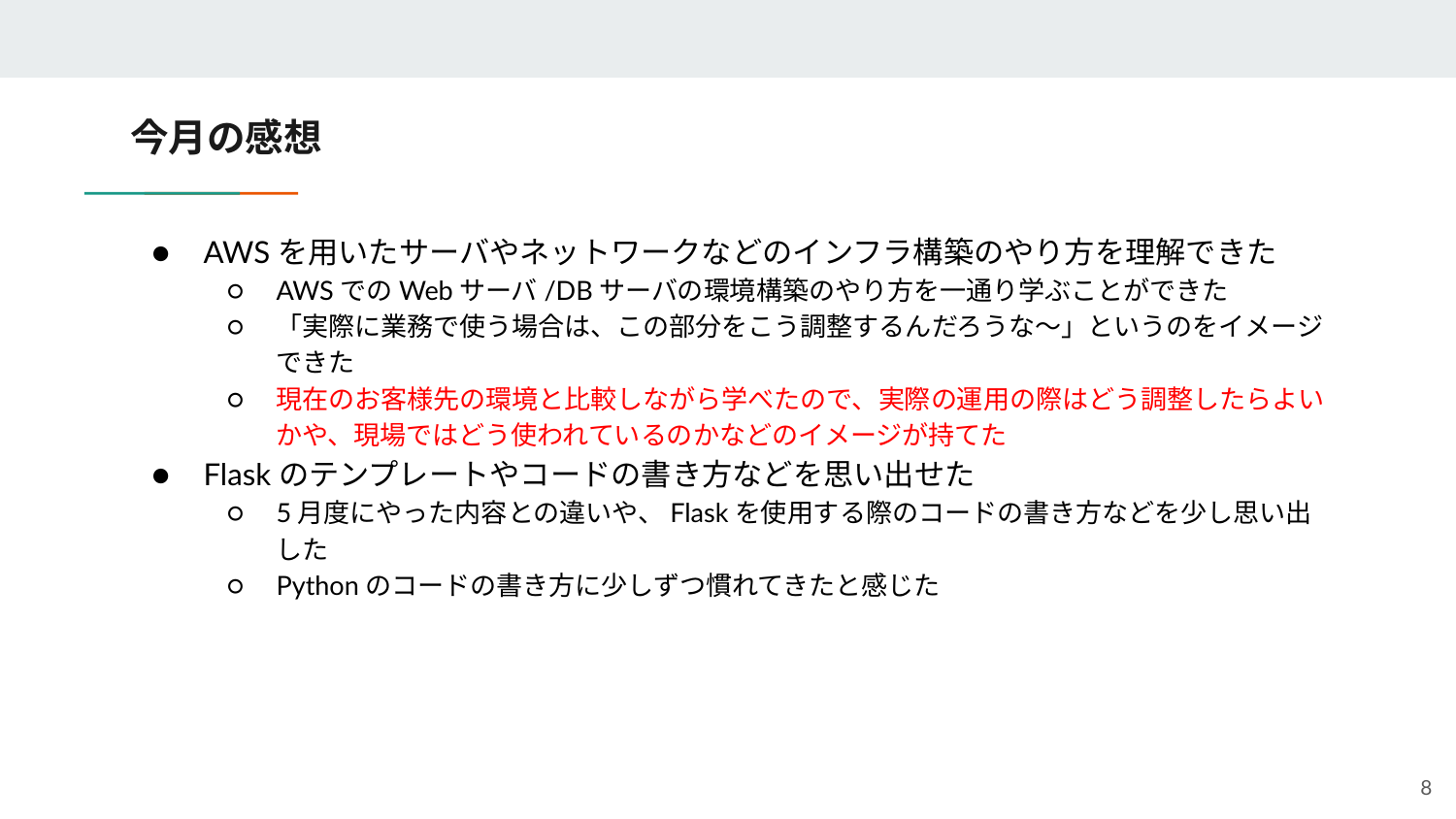

# 今月の感想
AWSを用いたサーバやネットワークなどのインフラ構築のやり方を理解できた
AWSでのWebサーバ/DBサーバの環境構築のやり方を一通り学ぶことができた
「実際に業務で使う場合は、この部分をこう調整するんだろうな～」というのをイメージできた
現在のお客様先の環境と比較しながら学べたので、実際の運用の際はどう調整したらよいかや、現場ではどう使われているのかなどのイメージが持てた
Flaskのテンプレートやコードの書き方などを思い出せた
5月度にやった内容との違いや、Flaskを使用する際のコードの書き方などを少し思い出した
Pythonのコードの書き方に少しずつ慣れてきたと感じた
8